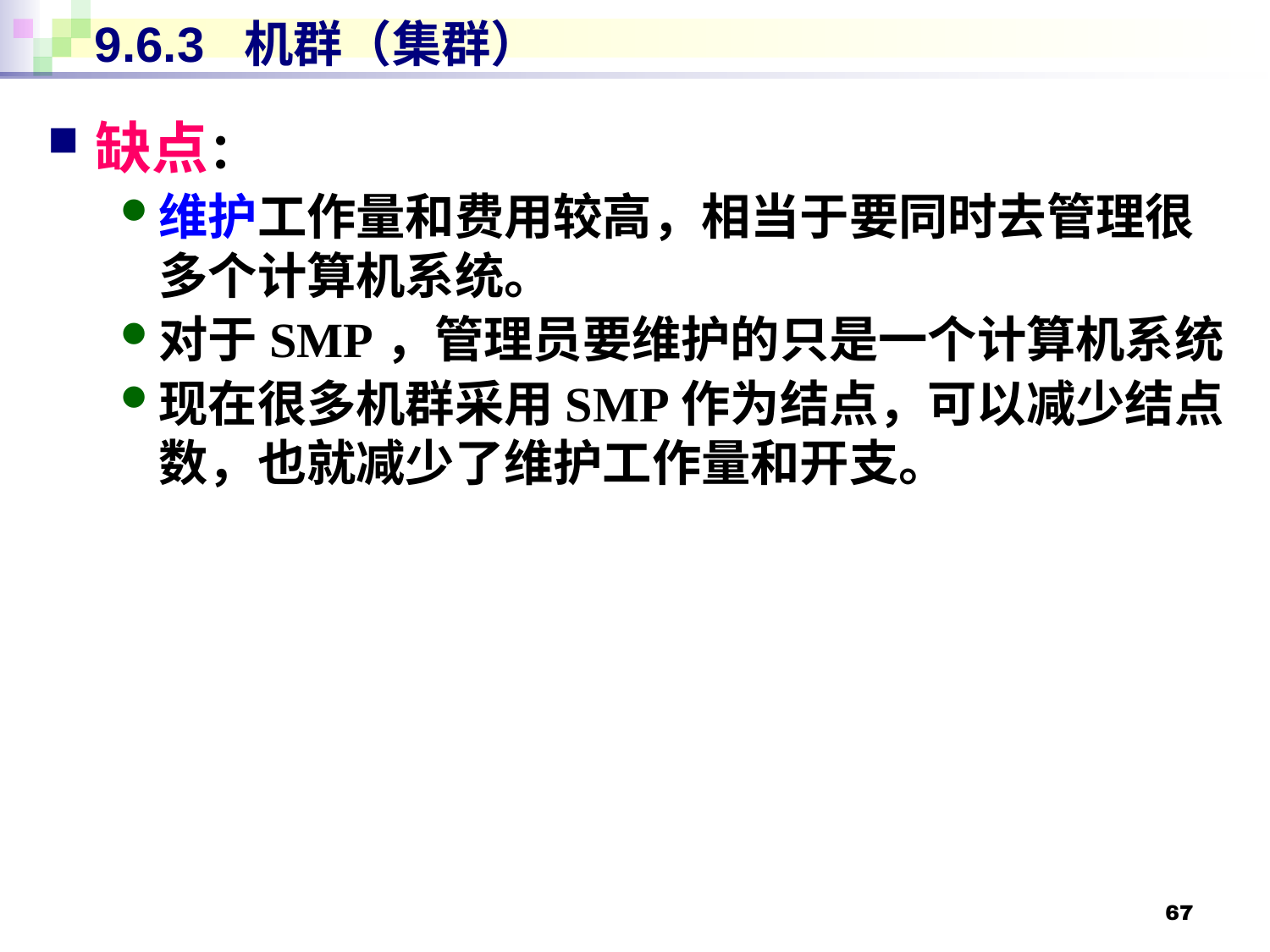

# 9.6.3  机群（集群）
缺点：
维护工作量和费用较高，相当于要同时去管理很多个计算机系统。
对于SMP，管理员要维护的只是一个计算机系统
现在很多机群采用SMP作为结点，可以减少结点数，也就减少了维护工作量和开支。
67